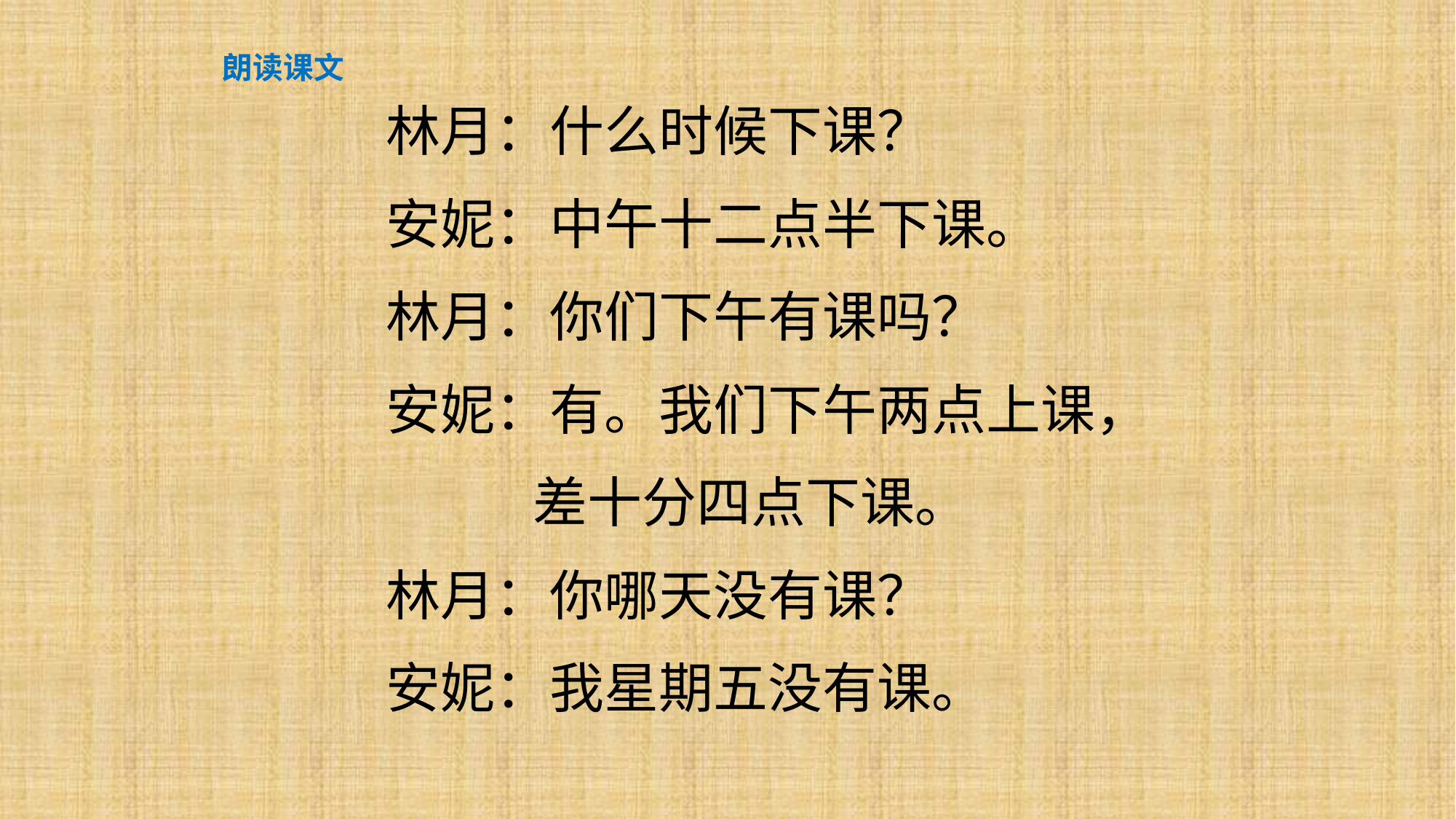

朗读课文
林月：什么时候下课？
安妮：中午十二点半下课。
林月：你们下午有课吗？
安妮：有。我们下午两点上课，
           差十分四点下课。
林月：你哪天没有课？
安妮：我星期五没有课。